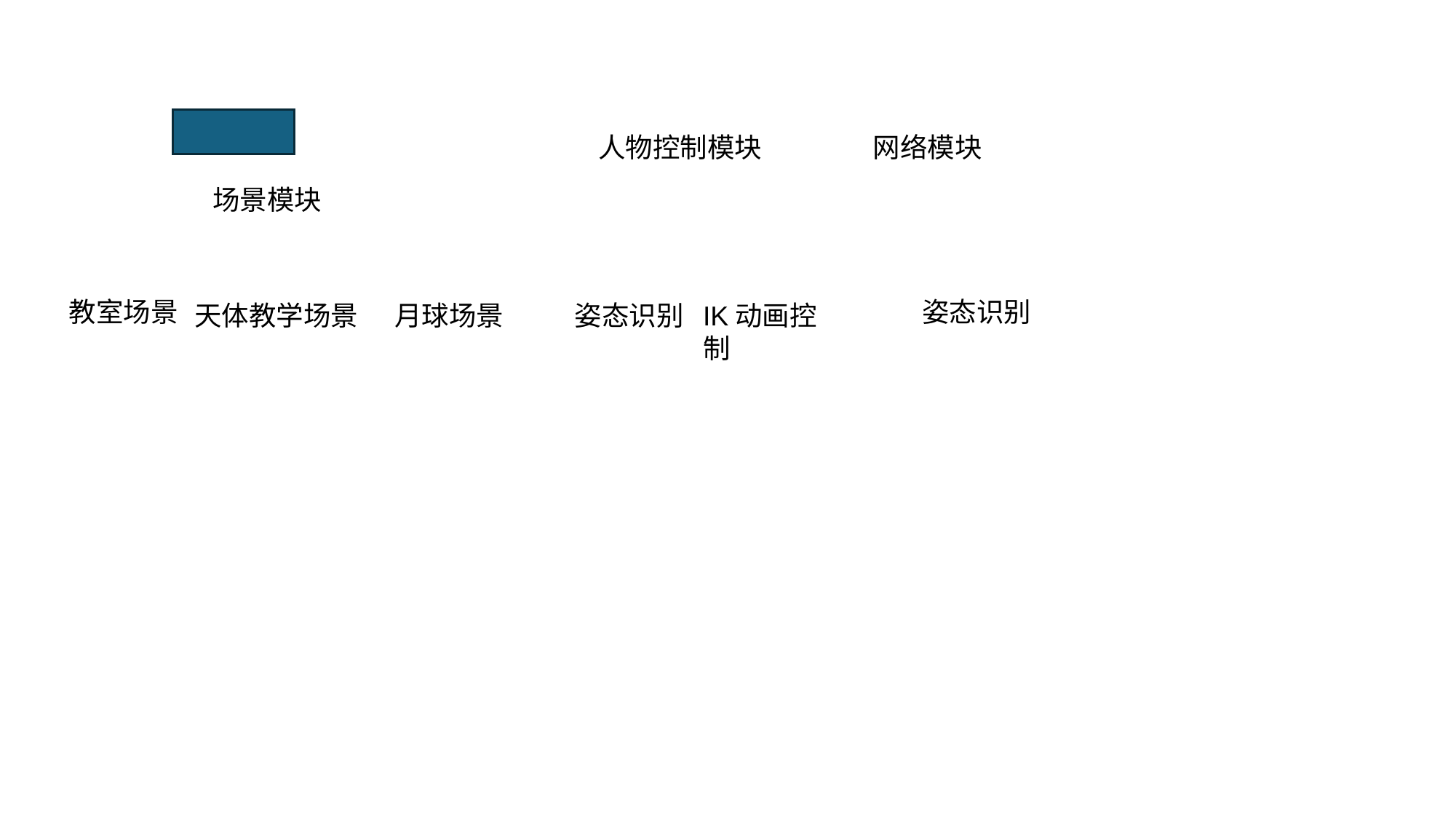

人物控制模块
网络模块
场景模块
教室场景
姿态识别
天体教学场景
IK动画控制
月球场景
姿态识别